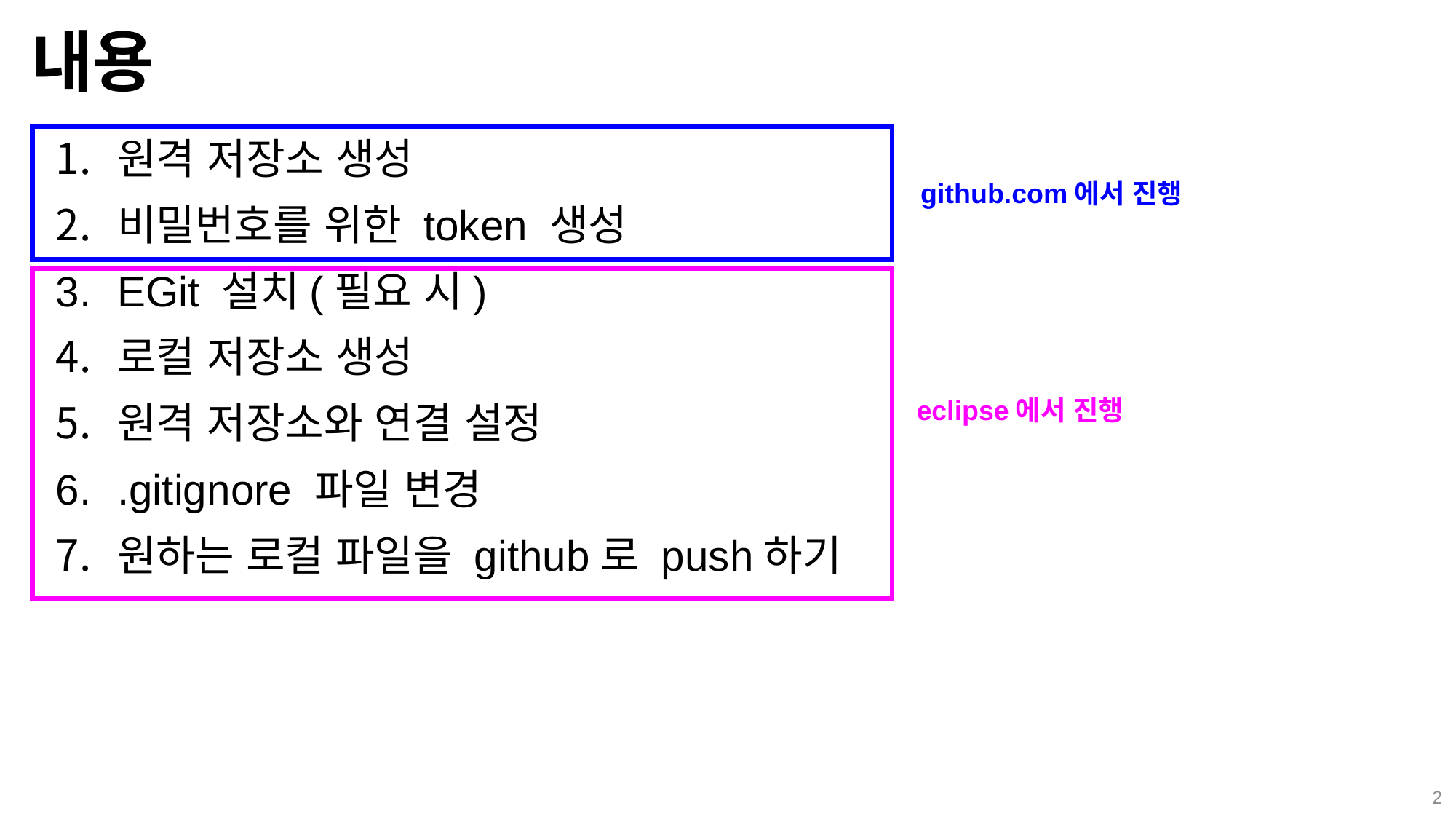

# 내용

원격 저장소 생성
비밀번호를 위한 token 생성
EGit 설치(필요 시)
로컬 저장소 생성
원격 저장소와 연결 설정
.gitignore 파일 변경
원하는 로컬 파일을 github로 push하기

github.com에서 진행

eclipse에서 진행
2